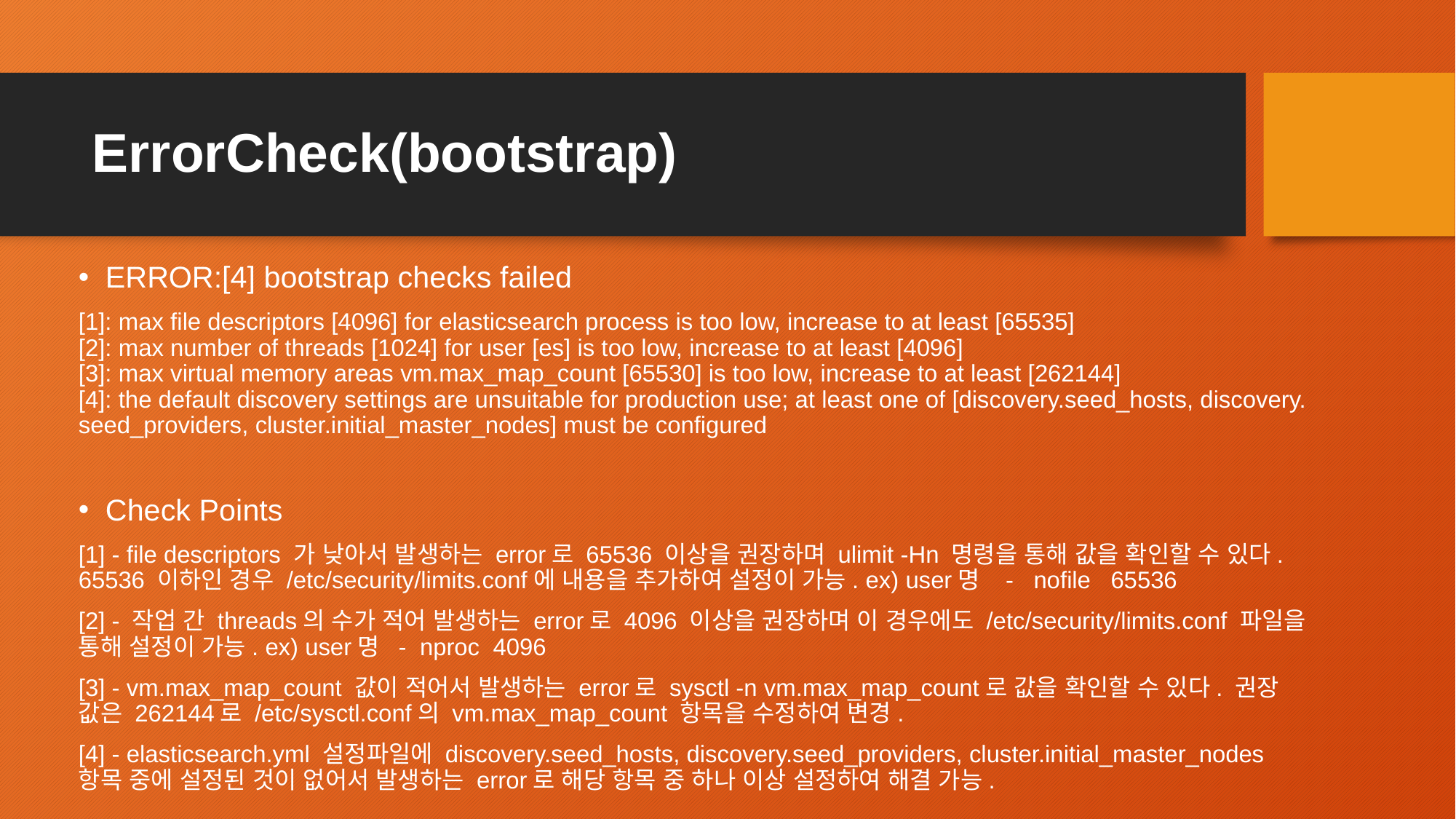

# ErrorCheck(bootstrap)
ERROR:[4] bootstrap checks failed
[1]: max file descriptors [4096] for elasticsearch process is too low, increase to at least [65535]
[2]: max number of threads [1024] for user [es] is too low, increase to at least [4096]
[3]: max virtual memory areas vm.max_map_count [65530] is too low, increase to at least [262144]
[4]: the default discovery settings are unsuitable for production use; at least one of [discovery.seed_hosts, discovery.seed_providers, cluster.initial_master_nodes] must be configured

Check Points
[1] - file descriptors 가 낮아서 발생하는 error로 65536 이상을 권장하며 ulimit -Hn 명령을 통해 값을 확인할 수 있다. 65536 이하인 경우 /etc/security/limits.conf에 내용을 추가하여 설정이 가능. ex) user명   -   nofile   65536
[2] - 작업 간 threads의 수가 적어 발생하는 error로 4096 이상을 권장하며 이 경우에도 /etc/security/limits.conf 파일을 통해 설정이 가능. ex) user명  -  nproc  4096
[3] - vm.max_map_count 값이 적어서 발생하는 error로 sysctl -n vm.max_map_count로 값을 확인할 수 있다. 권장 값은 262144로 /etc/sysctl.conf의 vm.max_map_count 항목을 수정하여 변경.
[4] - elasticsearch.yml 설정파일에 discovery.seed_hosts, discovery.seed_providers, cluster.initial_master_nodes 항목 중에 설정된 것이 없어서 발생하는 error로 해당 항목 중 하나 이상 설정하여 해결 가능.